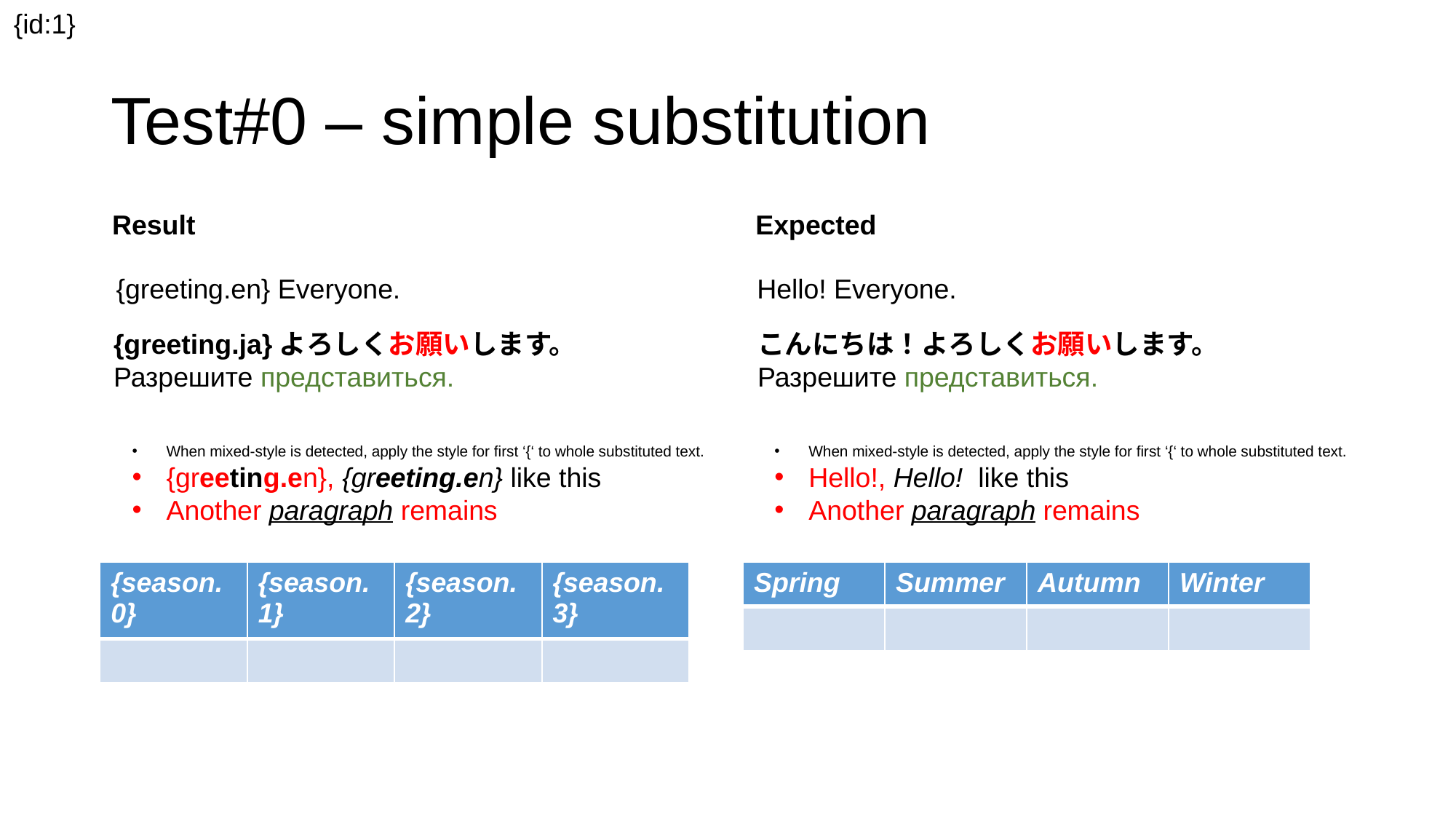

{id:1}
# Test#0 – simple substitution
Result
Expected
{greeting.en} Everyone.
Hello! Everyone.
{greeting.ja}よろしくお願いします。
Разрешите представиться.
こんにちは！よろしくお願いします。
Разрешите представиться.
When mixed-style is detected, apply the style for first ‘{‘ to whole substituted text.
{greeting.en}, {greeting.en} like this
Another paragraph remains
When mixed-style is detected, apply the style for first ‘{‘ to whole substituted text.
Hello!, Hello!  like this
Another paragraph remains
| {season.0} | {season.1} | {season.2} | {season.3} |
| --- | --- | --- | --- |
|  |  |  |  |
| Spring | Summer | Autumn | Winter |
| --- | --- | --- | --- |
|  |  |  |  |